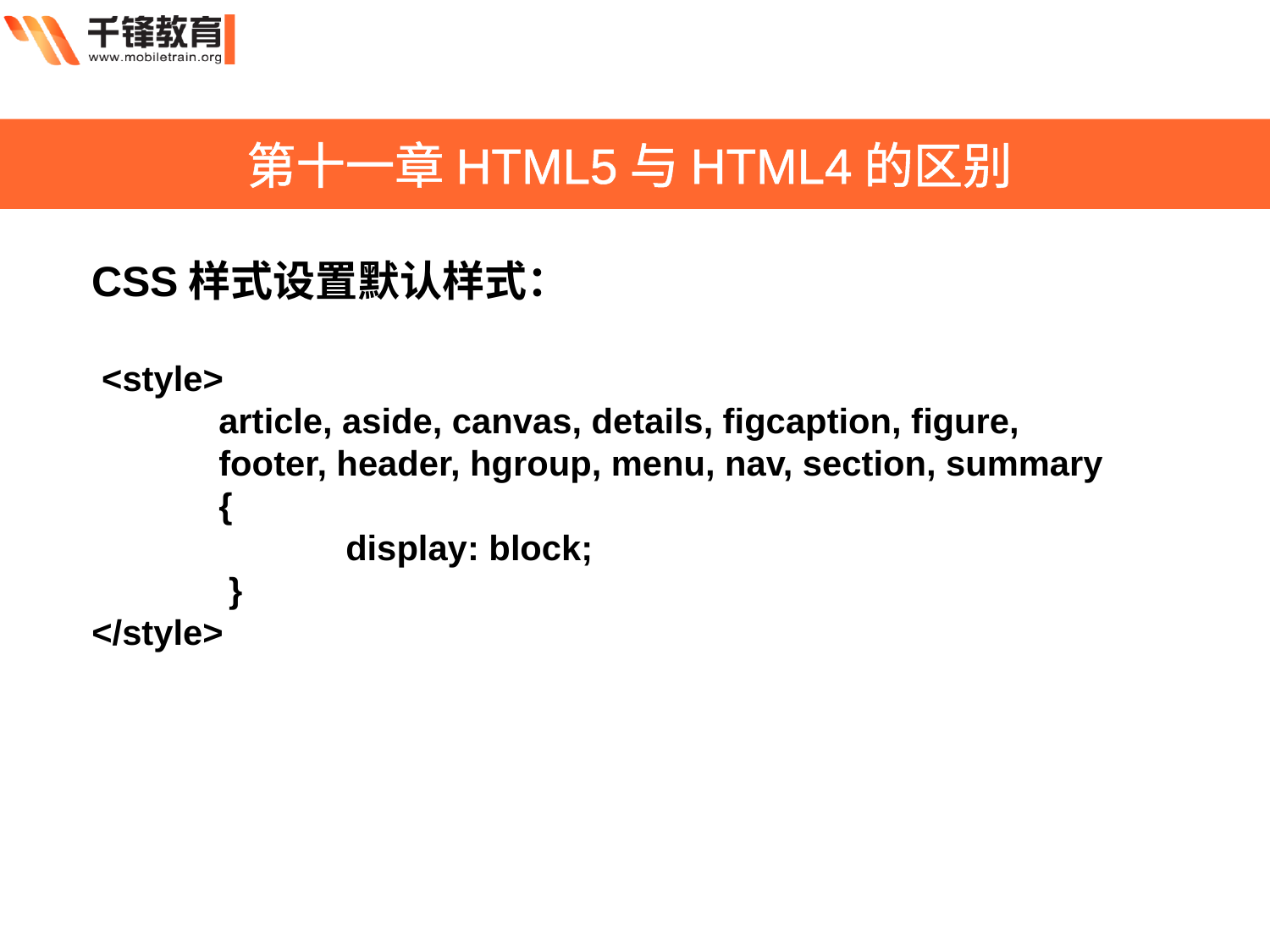

第十一章HTML5与HTML4的区别
CSS样式设置默认样式：

 <style>
   	article, aside, canvas, details, figcaption, figure,
    	footer, header, hgroup, menu, nav, section, summary
    	{
    		display: block;
    	 }
</style>